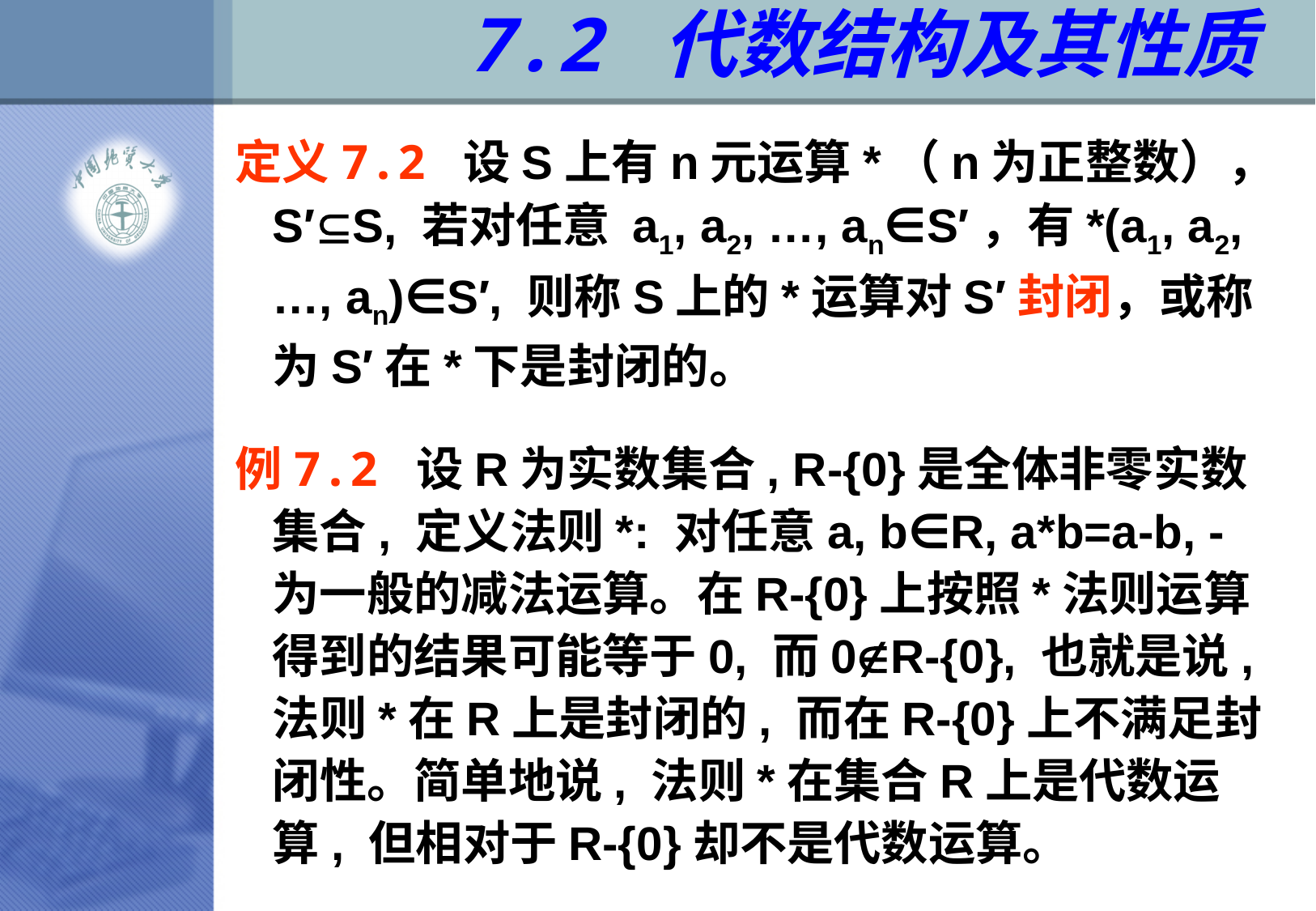

# 7.2 代数结构及其性质
   定义7.2  设S上有n元运算*（n为正整数），S′⊆S, 若对任意 a1, a2, …, an∈S′，有*(a1, a2, …, an)∈S′, 则称S上的*运算对S′封闭，或称为S′在*下是封闭的。

   例7.2  设R为实数集合, R-{0}是全体非零实数集合, 定义法则*: 对任意a, b∈R, a*b=a-b, -为一般的减法运算。在R-{0}上按照*法则运算得到的结果可能等于0, 而0∉R-{0}, 也就是说, 法则*在R上是封闭的, 而在R-{0}上不满足封闭性。简单地说, 法则*在集合R上是代数运算, 但相对于R-{0}却不是代数运算。